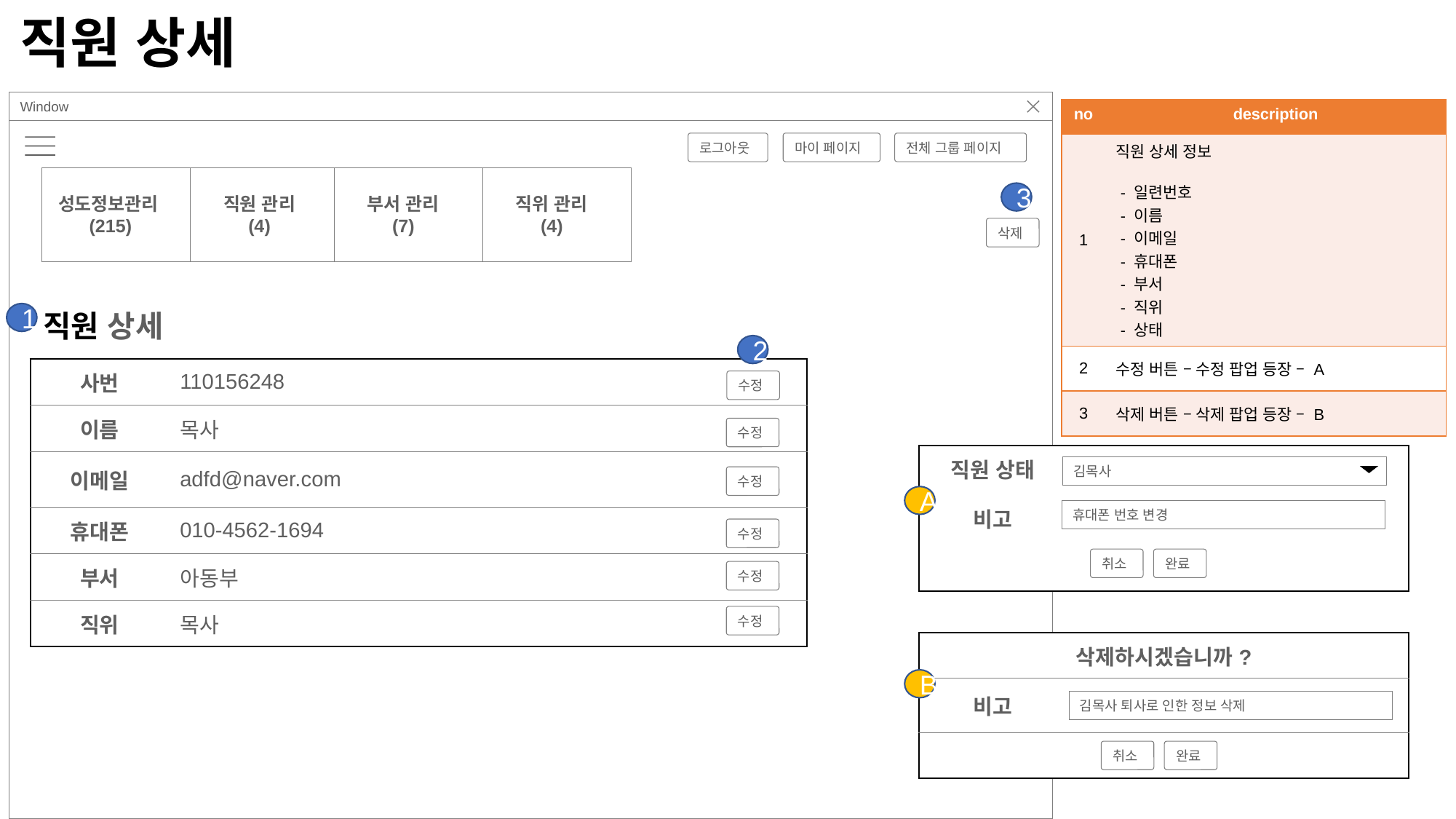

직원 상세
Window

| no | description |
| --- | --- |
| 1 | 직원 상세 정보 - 일련번호 - 이름 - 이메일 - 휴대폰 - 부서 - 직위 - 상태 |
| 2 | 수정 버튼 – 수정 팝업 등장 – A |
| 3 | 삭제 버튼 – 삭제 팝업 등장 – B |
마이 페이지
전체 그룹 페이지
로그아웃

부서 관리
(7)
직위 관리
(4)
성도정보관리(215)
직원 관리
(4)
3
삭제
직원 상세
1
2
| 사번 | 110156248 |  |
| --- | --- | --- |
| 이름 | 목사 |  |
| 이메일 | adfd@naver.com |  |
| 휴대폰 | 010-4562-1694 |  |
| 부서 | 아동부 |  |
| 직위 | 목사 |  |
수정
수정
| 직원 상태 |  |  |
| --- | --- | --- |
| 비고 |  |  |
|  |  |  |
김목사
수정

A
휴대폰 번호 변경
수정
완료
취소
수정
수정
| 삭제하시겠습니까? | 1062966707 |  |
| --- | --- | --- |
| 비고 |  |  |
|  |  |  |
B
김목사 퇴사로 인한 정보 삭제
완료
취소